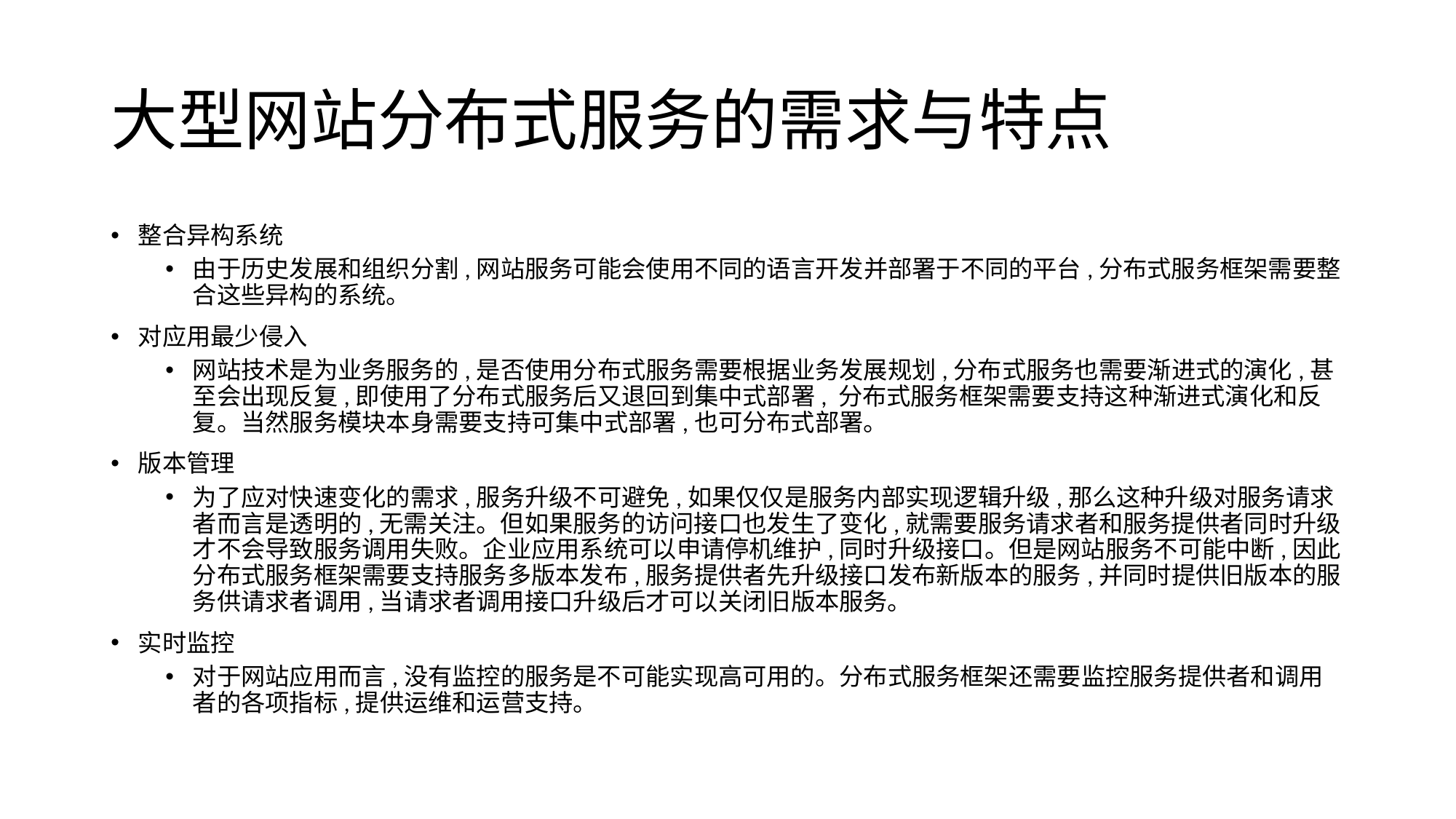

# 大型网站分布式服务的需求与特点
整合异构系统
由于历史发展和组织分割,网站服务可能会使用不同的语言开发并部署于不同的平台,分布式服务框架需要整合这些异构的系统。
对应用最少侵入
网站技术是为业务服务的,是否使用分布式服务需要根据业务发展规划,分布式服务也需要渐进式的演化,甚至会出现反复,即使用了分布式服务后又退回到集中式部署, 分布式服务框架需要支持这种渐进式演化和反复。当然服务模块本身需要支持可集中式部署,也可分布式部署。
版本管理
为了应对快速变化的需求,服务升级不可避免,如果仅仅是服务内部实现逻辑升级,那么这种升级对服务请求者而言是透明的,无需关注。但如果服务的访问接口也发生了变化,就需要服务请求者和服务提供者同时升级才不会导致服务调用失败。企业应用系统可以申请停机维护,同时升级接口。但是网站服务不可能中断,因此分布式服务框架需要支持服务多版本发布,服务提供者先升级接口发布新版本的服务,并同时提供旧版本的服务供请求者调用,当请求者调用接口升级后才可以关闭旧版本服务。
实时监控
对于网站应用而言,没有监控的服务是不可能实现高可用的。分布式服务框架还需要监控服务提供者和调用者的各项指标,提供运维和运营支持。